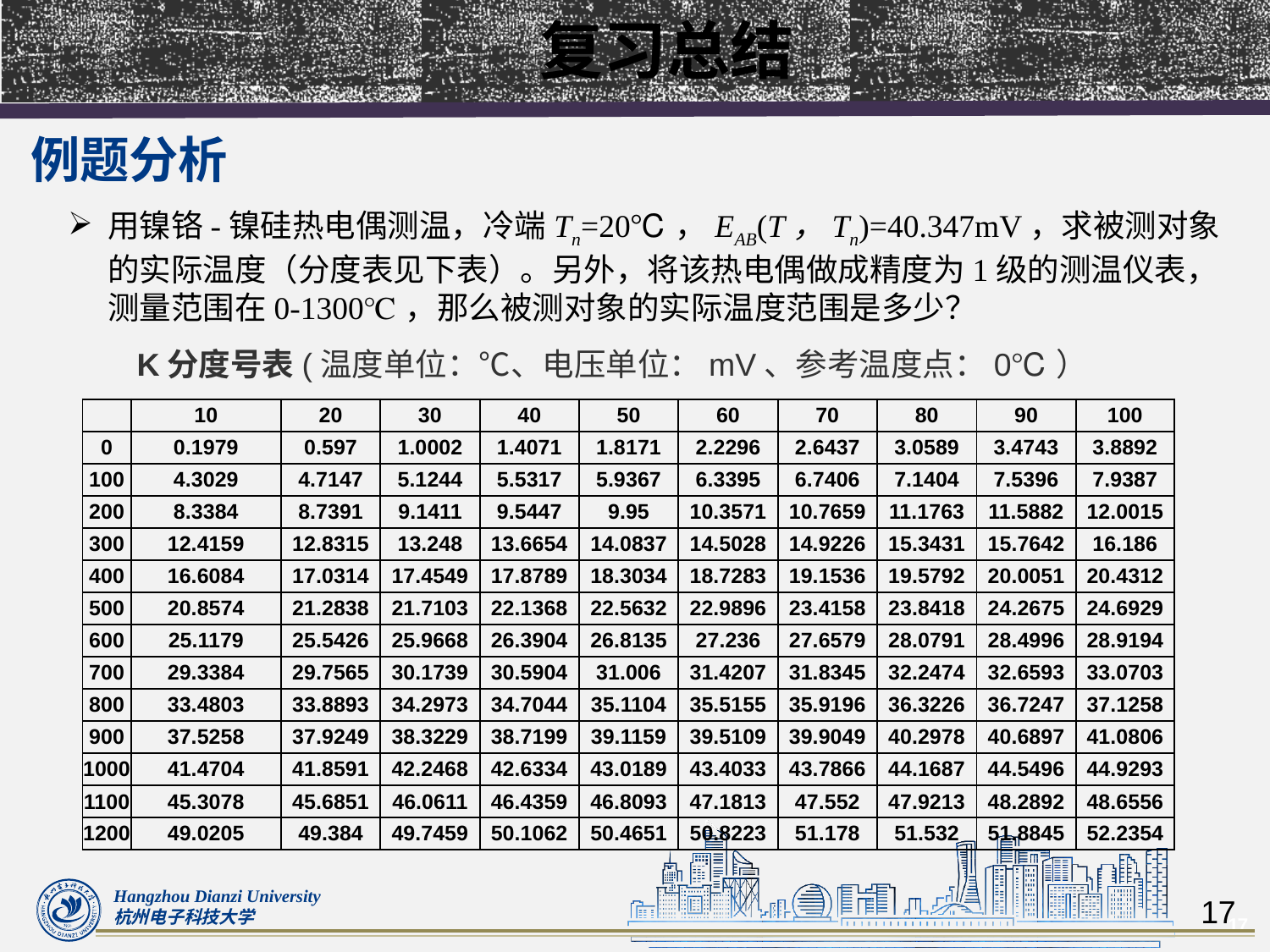

复习总结
例题分析
用镍铬-镍硅热电偶测温，冷端Tn=20℃，EAB(T，Tn)=40.347mV，求被测对象的实际温度（分度表见下表）。另外，将该热电偶做成精度为1级的测温仪表，测量范围在0-1300℃，那么被测对象的实际温度范围是多少？
K分度号表(温度单位：℃、电压单位：mV、参考温度点：0℃）
|  | 10 | 20 | 30 | 40 | 50 | 60 | 70 | 80 | 90 | 100 |
| --- | --- | --- | --- | --- | --- | --- | --- | --- | --- | --- |
| 0 | 0.1979 | 0.597 | 1.0002 | 1.4071 | 1.8171 | 2.2296 | 2.6437 | 3.0589 | 3.4743 | 3.8892 |
| 100 | 4.3029 | 4.7147 | 5.1244 | 5.5317 | 5.9367 | 6.3395 | 6.7406 | 7.1404 | 7.5396 | 7.9387 |
| 200 | 8.3384 | 8.7391 | 9.1411 | 9.5447 | 9.95 | 10.3571 | 10.7659 | 11.1763 | 11.5882 | 12.0015 |
| 300 | 12.4159 | 12.8315 | 13.248 | 13.6654 | 14.0837 | 14.5028 | 14.9226 | 15.3431 | 15.7642 | 16.186 |
| 400 | 16.6084 | 17.0314 | 17.4549 | 17.8789 | 18.3034 | 18.7283 | 19.1536 | 19.5792 | 20.0051 | 20.4312 |
| 500 | 20.8574 | 21.2838 | 21.7103 | 22.1368 | 22.5632 | 22.9896 | 23.4158 | 23.8418 | 24.2675 | 24.6929 |
| 600 | 25.1179 | 25.5426 | 25.9668 | 26.3904 | 26.8135 | 27.236 | 27.6579 | 28.0791 | 28.4996 | 28.9194 |
| 700 | 29.3384 | 29.7565 | 30.1739 | 30.5904 | 31.006 | 31.4207 | 31.8345 | 32.2474 | 32.6593 | 33.0703 |
| 800 | 33.4803 | 33.8893 | 34.2973 | 34.7044 | 35.1104 | 35.5155 | 35.9196 | 36.3226 | 36.7247 | 37.1258 |
| 900 | 37.5258 | 37.9249 | 38.3229 | 38.7199 | 39.1159 | 39.5109 | 39.9049 | 40.2978 | 40.6897 | 41.0806 |
| 1000 | 41.4704 | 41.8591 | 42.2468 | 42.6334 | 43.0189 | 43.4033 | 43.7866 | 44.1687 | 44.5496 | 44.9293 |
| 1100 | 45.3078 | 45.6851 | 46.0611 | 46.4359 | 46.8093 | 47.1813 | 47.552 | 47.9213 | 48.2892 | 48.6556 |
| 1200 | 49.0205 | 49.384 | 49.7459 | 50.1062 | 50.4651 | 50.8223 | 51.178 | 51.532 | 51.8845 | 52.2354 |
17